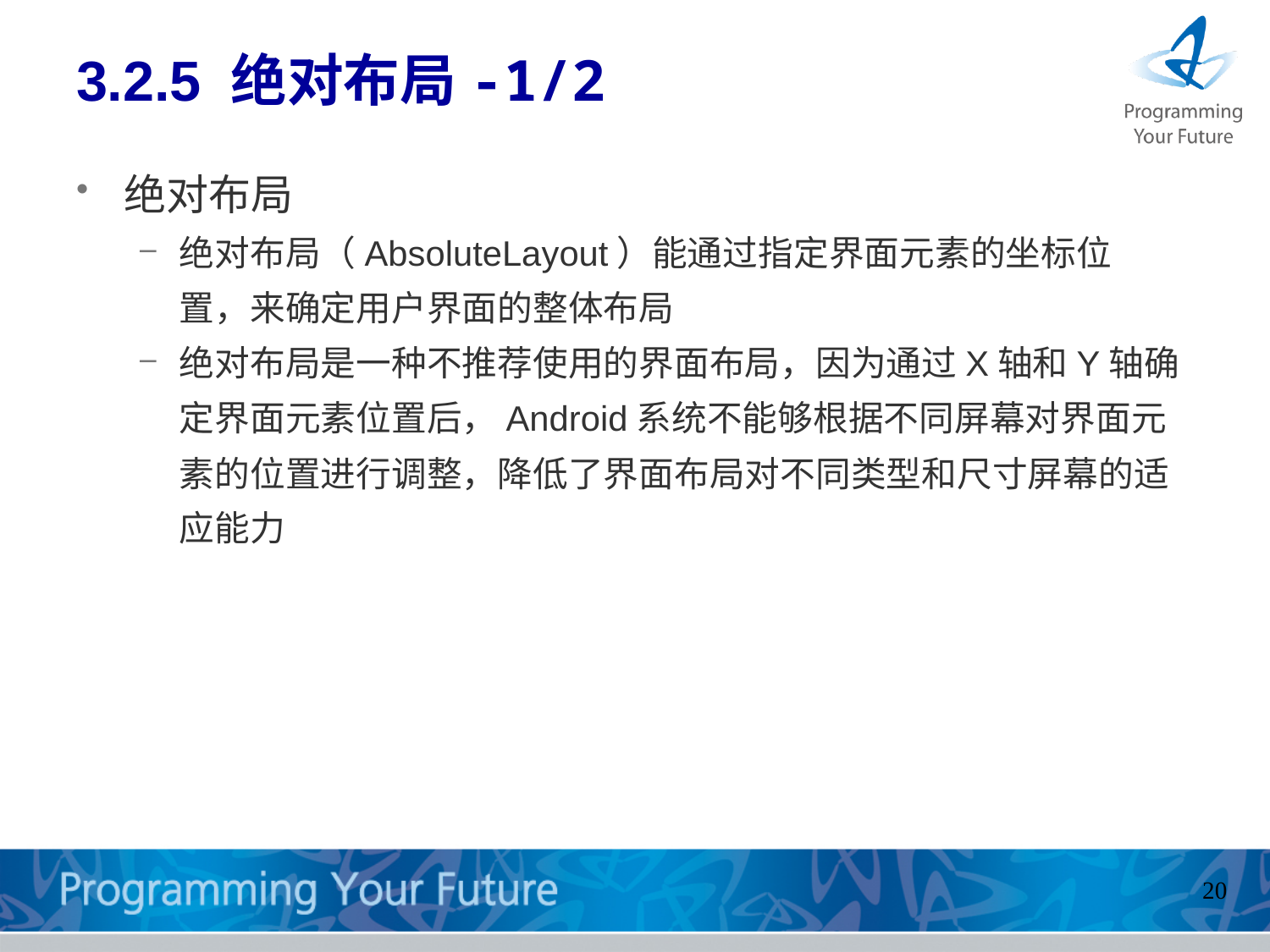

# 3.2.5 绝对布局-1/2
绝对布局
绝对布局（AbsoluteLayout）能通过指定界面元素的坐标位置，来确定用户界面的整体布局
绝对布局是一种不推荐使用的界面布局，因为通过X轴和Y轴确定界面元素位置后，Android系统不能够根据不同屏幕对界面元素的位置进行调整，降低了界面布局对不同类型和尺寸屏幕的适应能力